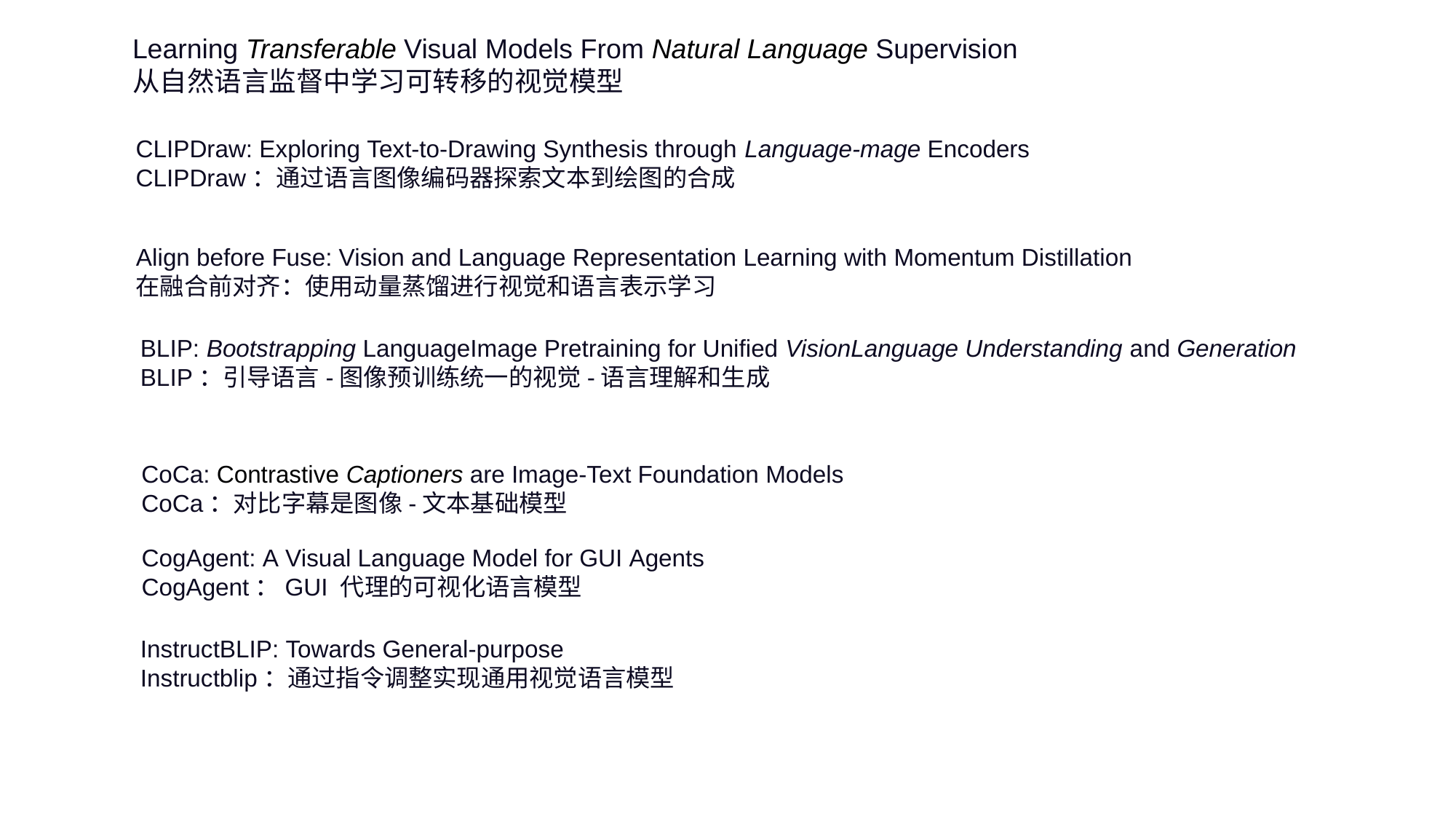

Learning Transferable Visual Models From Natural Language Supervision
从自然语言监督中学习可转移的视觉模型
CLIPDraw: Exploring Text-to-Drawing Synthesis through Language-mage Encoders
CLIPDraw：通过语言图像编码器探索文本到绘图的合成
Align before Fuse: Vision and Language Representation Learning with Momentum Distillation
在融合前对齐：使用动量蒸馏进行视觉和语言表示学习
BLIP: Bootstrapping LanguageImage Pretraining for Unified VisionLanguage Understanding and Generation
BLIP：引导语言-图像预训练统一的视觉-语言理解和生成
CoCa: Contrastive Captioners are Image-Text Foundation Models
CoCa：对比字幕是图像-文本基础模型
CogAgent: A Visual Language Model for GUI Agents
CogAgent：GUI 代理的可视化语言模型
InstructBLIP: Towards General-purpose
Instructblip：通过指令调整实现通用视觉语言模型